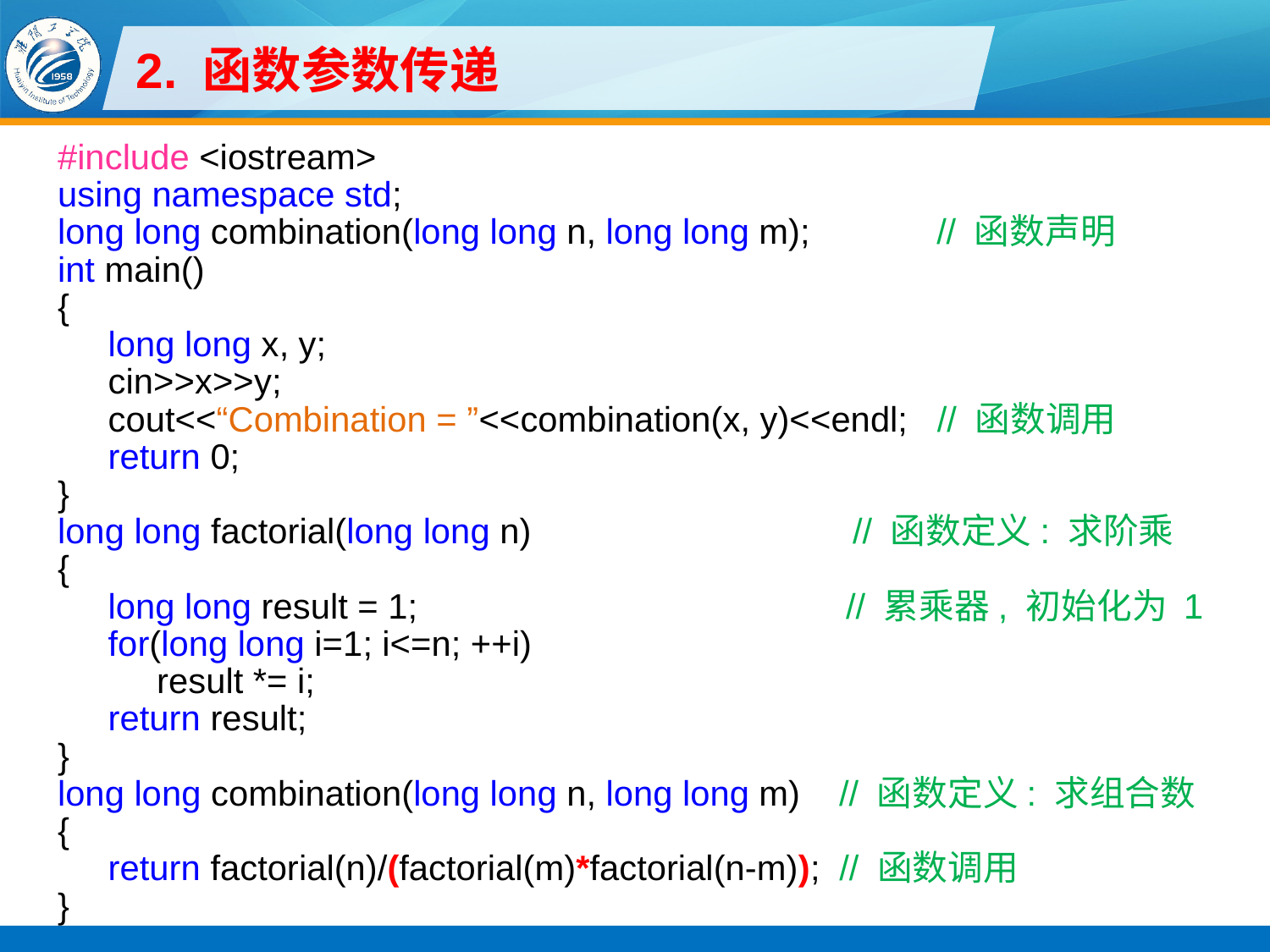

# 2. 函数参数传递
#include <iostream>
using namespace std;
long long combination(long long n, long long m);             // 函数声明
int main()
{
long long x, y;
cin>>x>>y;
cout<<“Combination = ”<<combination(x, y)<<endl;   // 函数调用
return 0;
}
long long factorial(long long n)                                 // 函数定义: 求阶乘
{
long long result = 1;                                            // 累乘器, 初始化为 1
for(long long i=1; i<=n; ++i)
result *= i;
return result;
}
long long combination(long long n, long long m)    // 函数定义: 求组合数
{
return factorial(n)/(factorial(m)*factorial(n-m));  // 函数调用
}